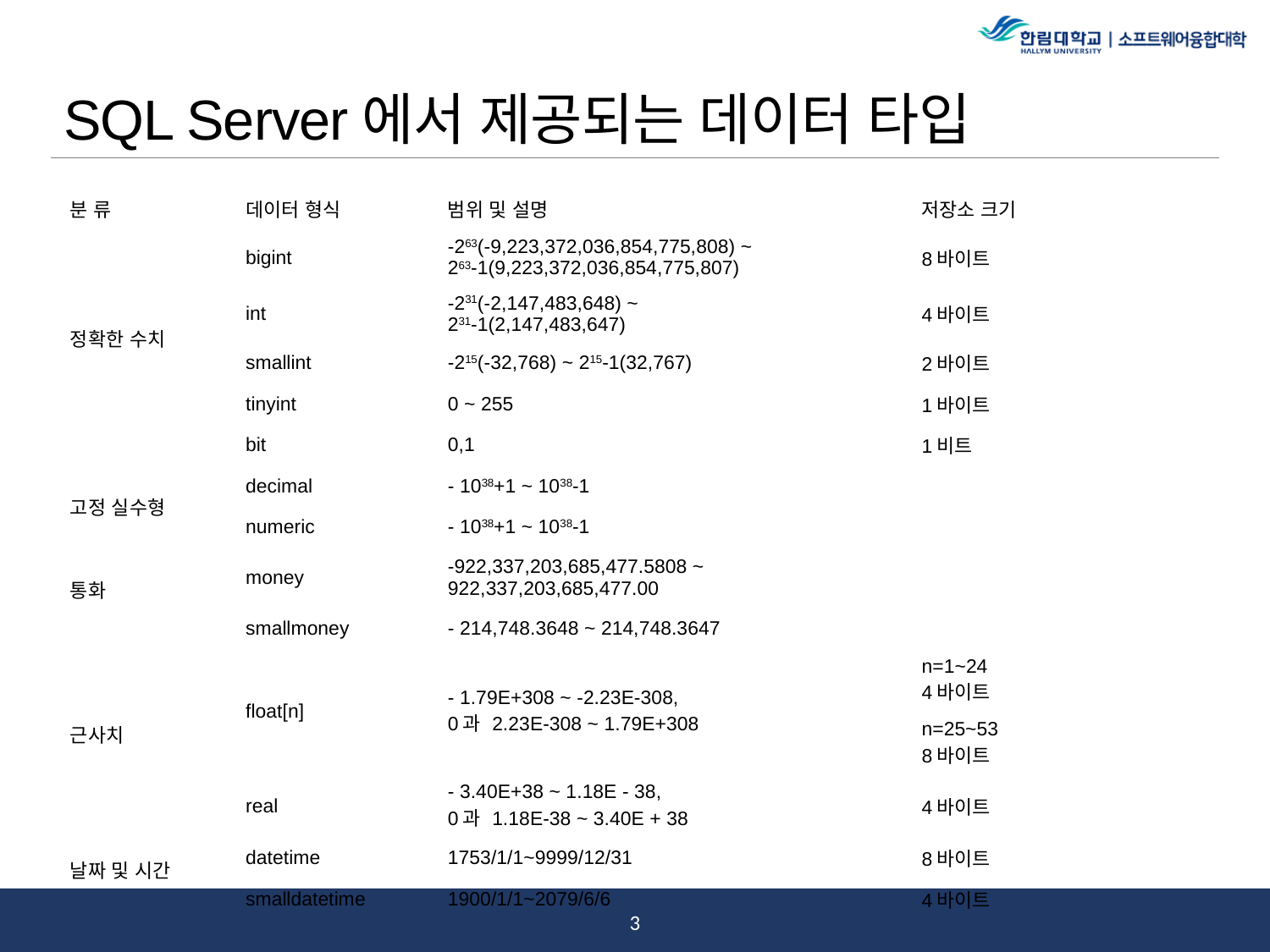

# SQL Server에서 제공되는 데이터 타입
| 분 류 | 데이터 형식 | 범위 및 설명 | 저장소 크기 |
| --- | --- | --- | --- |
| 정확한 수치 | bigint | -263(-9,223,372,036,854,775,808) ~ 263-1(9,223,372,036,854,775,807) | 8바이트 |
|  | int | -231(-2,147,483,648) ~ 231-1(2,147,483,647) | 4바이트 |
|  | smallint | -215(-32,768) ~ 215-1(32,767) | 2바이트 |
|  | tinyint | 0 ~ 255 | 1바이트 |
|  | bit | 0,1 | 1비트 |
| 고정 실수형 | decimal | - 1038+1 ~ 1038-1 |  |
|  | numeric | - 1038+1 ~ 1038-1 |  |
| 통화 | money | -922,337,203,685,477.5808 ~ 922,337,203,685,477.00 |  |
|  | smallmoney | - 214,748.3648 ~ 214,748.3647 |  |
| 근사치 | float[n] | - 1.79E+308 ~ -2.23E-308, 0과 2.23E-308 ~ 1.79E+308 | n=1~24 4바이트 |
|  |  |  | n=25~53 8바이트 |
|  | real | - 3.40E+38 ~ 1.18E - 38, 0과 1.18E-38 ~ 3.40E + 38 | 4바이트 |
| 날짜 및 시간 | datetime | 1753/1/1~9999/12/31 | 8바이트 |
|  | smalldatetime | 1900/1/1~2079/6/6 | 4바이트 |
3